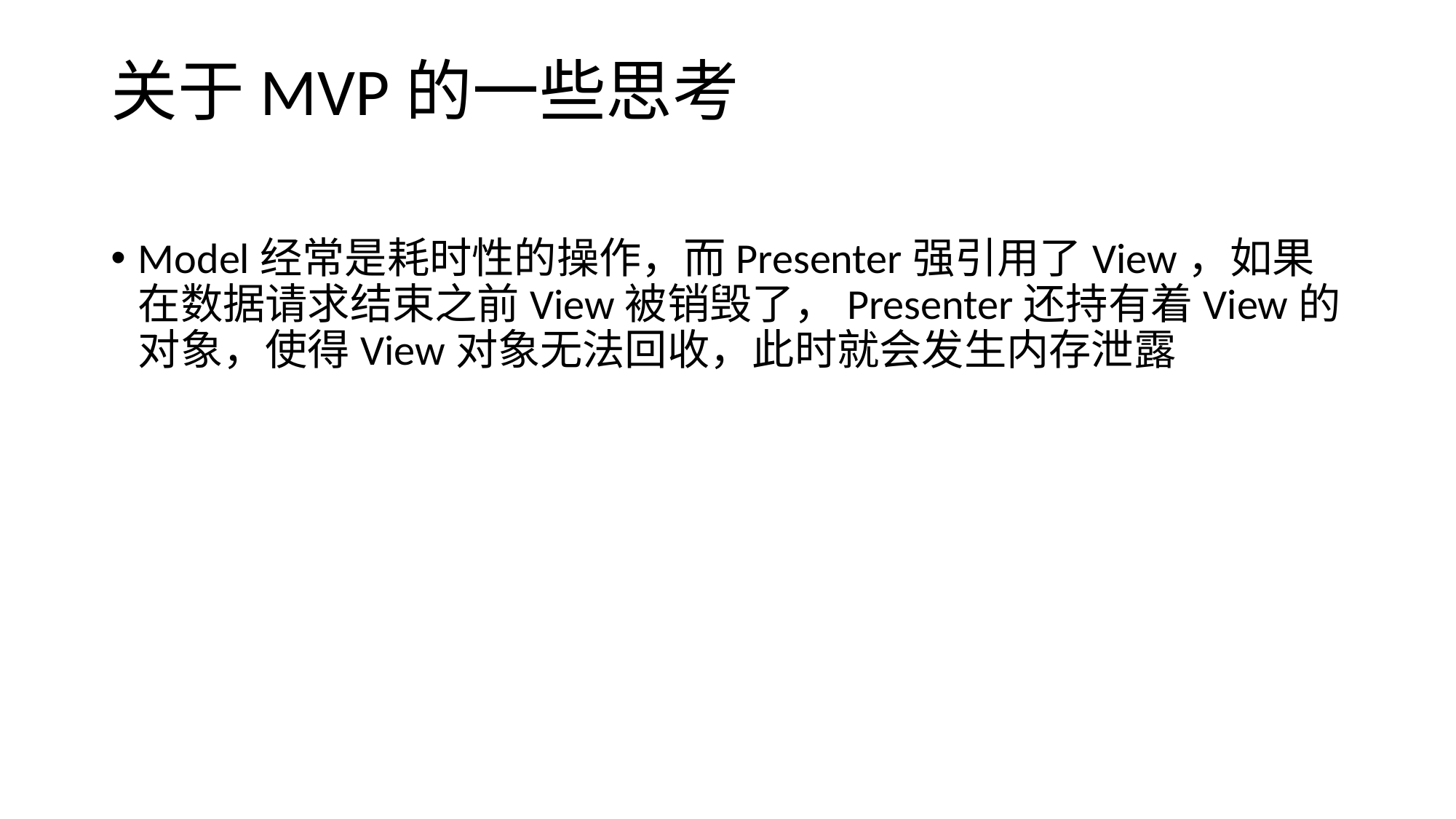

# 关于MVP的一些思考

Model经常是耗时性的操作，而Presenter强引用了View，如果在数据请求结束之前View被销毁了，Presenter还持有着View的对象，使得View对象无法回收，此时就会发生内存泄露